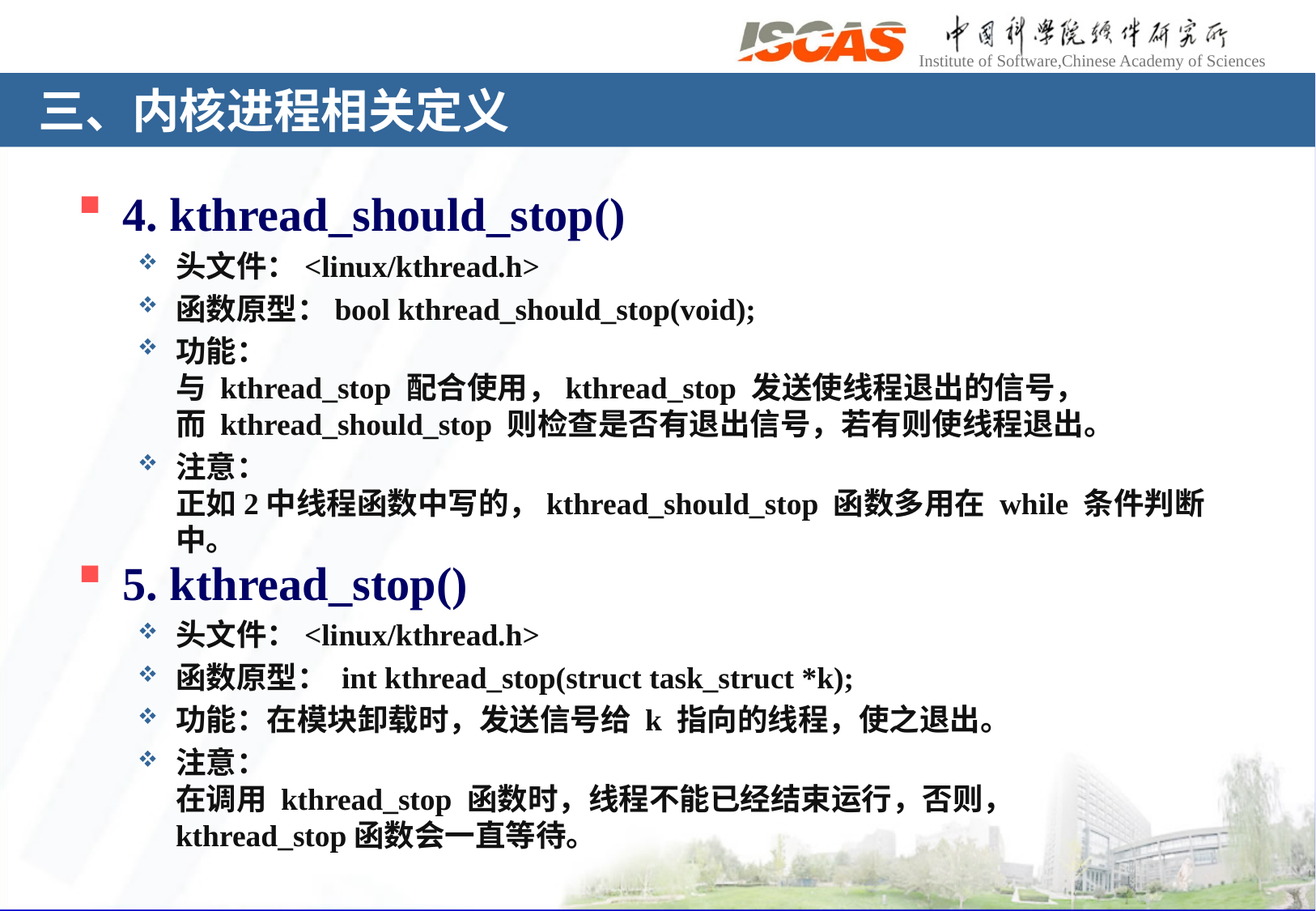

# 三、内核进程相关定义
4. kthread_should_stop()
头文件：<linux/kthread.h>
函数原型：bool kthread_should_stop(void);
功能：
与 kthread_stop 配合使用，kthread_stop 发送使线程退出的信号，
而 kthread_should_stop 则检查是否有退出信号，若有则使线程退出。
注意：
正如2中线程函数中写的，kthread_should_stop 函数多用在 while 条件判断中。

5. kthread_stop()
头文件：<linux/kthread.h>
函数原型： int kthread_stop(struct task_struct *k);
功能：在模块卸载时，发送信号给 k 指向的线程，使之退出。
注意：
在调用 kthread_stop 函数时，线程不能已经结束运行，否则，
kthread_stop函数会一直等待。